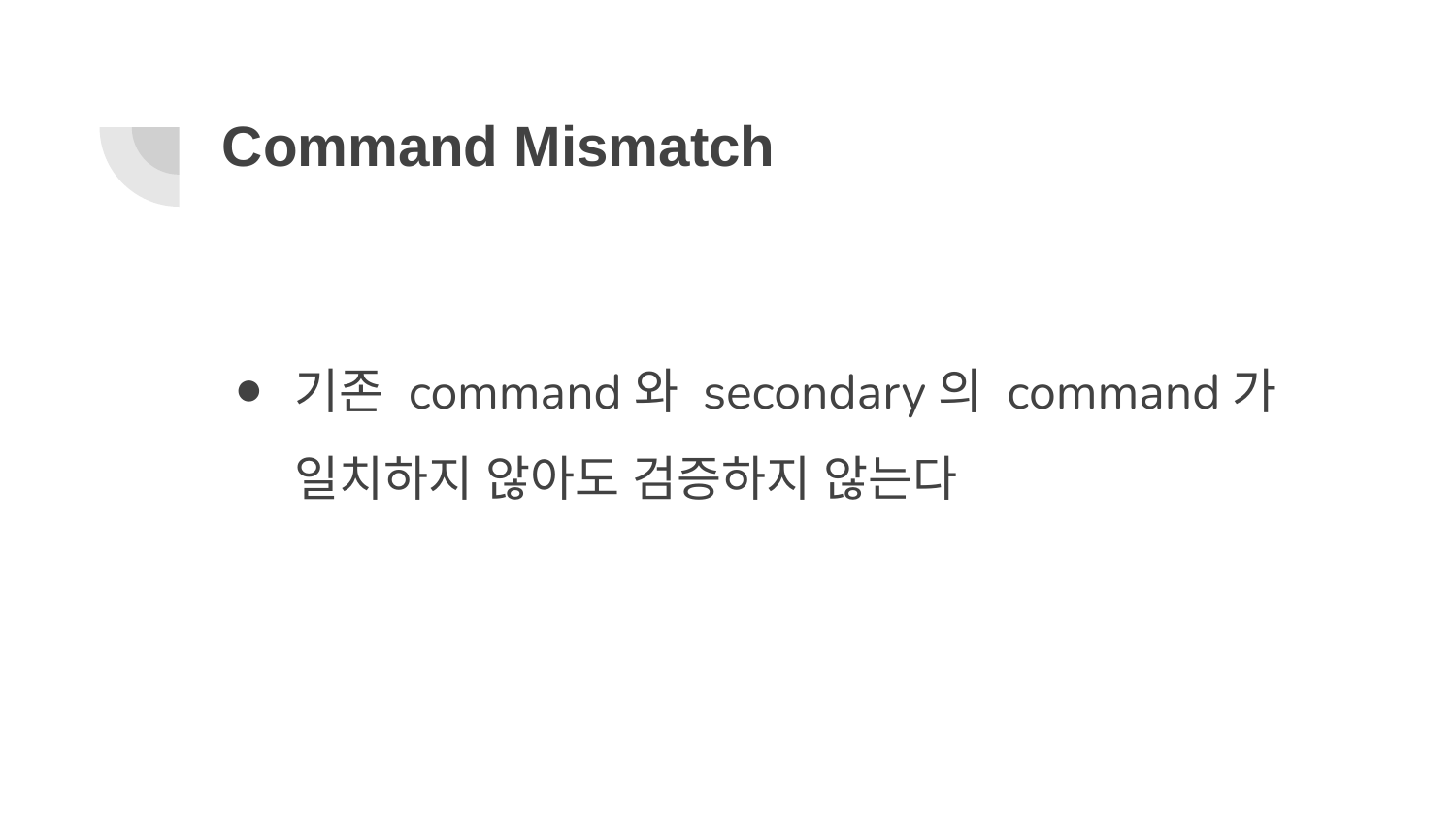

# Command Mismatch
기존 command와 secondary의 command가 일치하지 않아도 검증하지 않는다